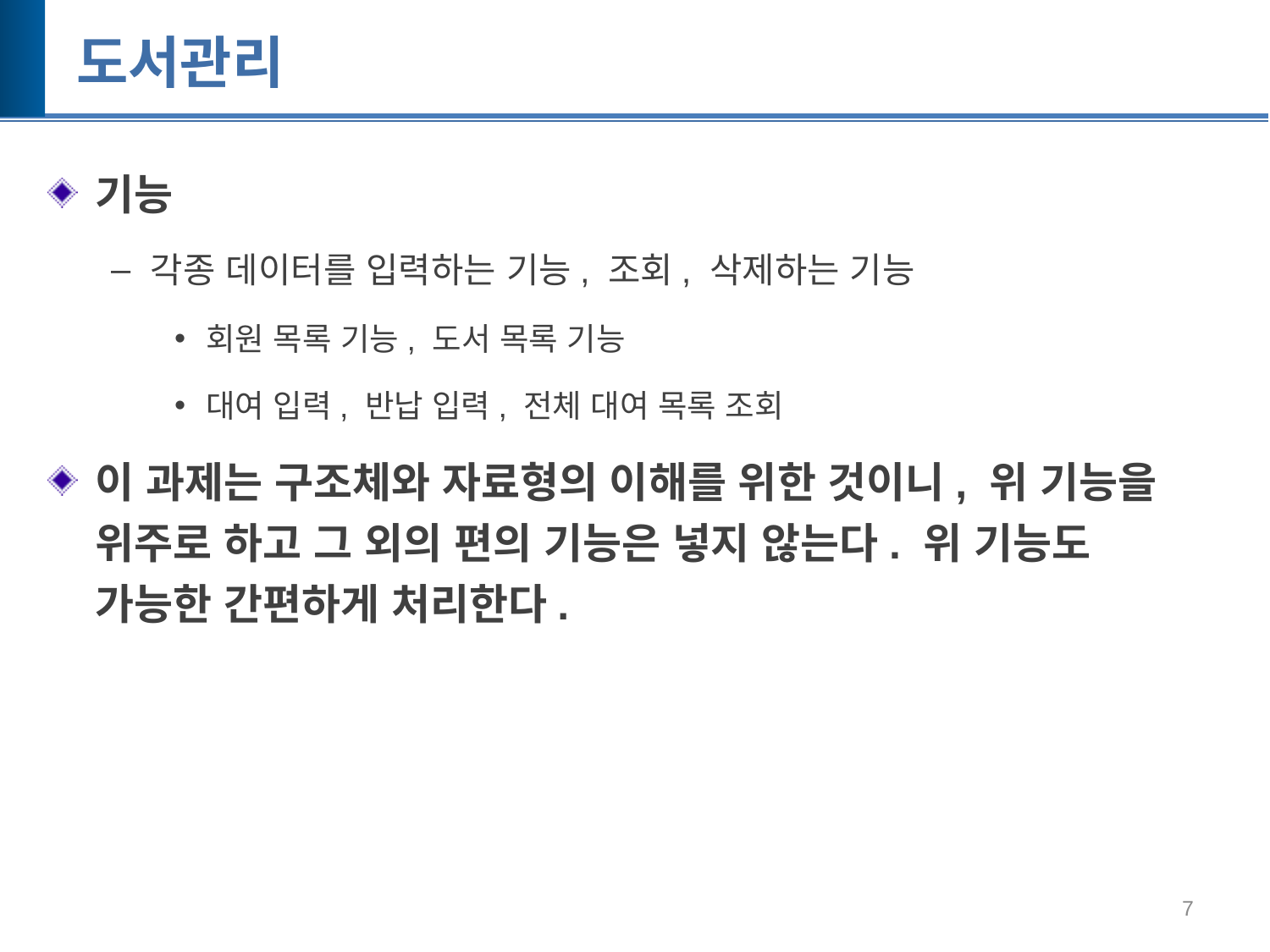

# 도서관리
기능
각종 데이터를 입력하는 기능, 조회, 삭제하는 기능
회원 목록 기능, 도서 목록 기능
대여 입력, 반납 입력, 전체 대여 목록 조회
이 과제는 구조체와 자료형의 이해를 위한 것이니, 위 기능을 위주로 하고 그 외의 편의 기능은 넣지 않는다. 위 기능도 가능한 간편하게 처리한다.

7